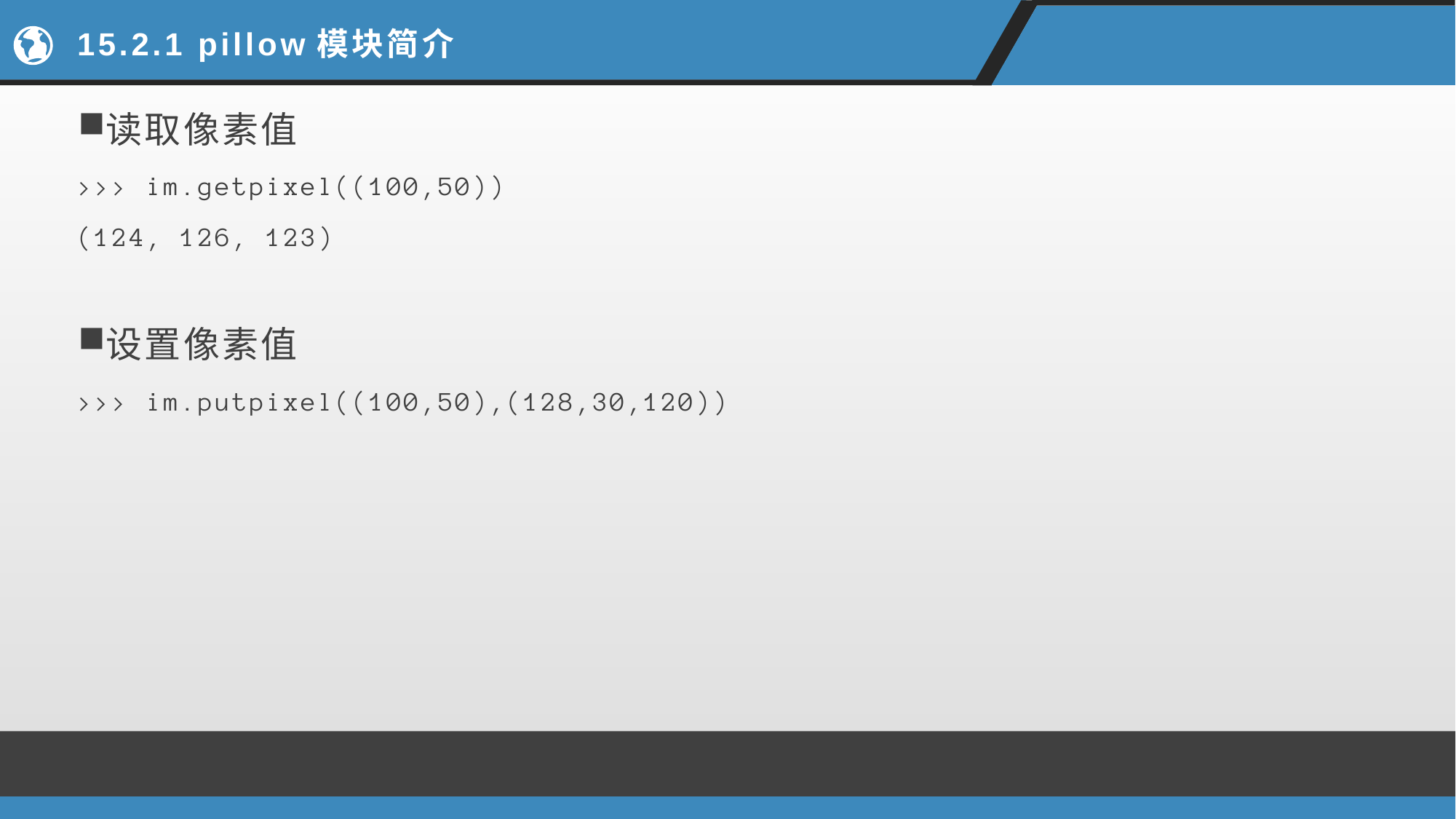

# 15.2.1 pillow模块简介

读取像素值
>>> im.getpixel((100,50))
(124, 126, 123)

设置像素值
>>> im.putpixel((100,50),(128,30,120))